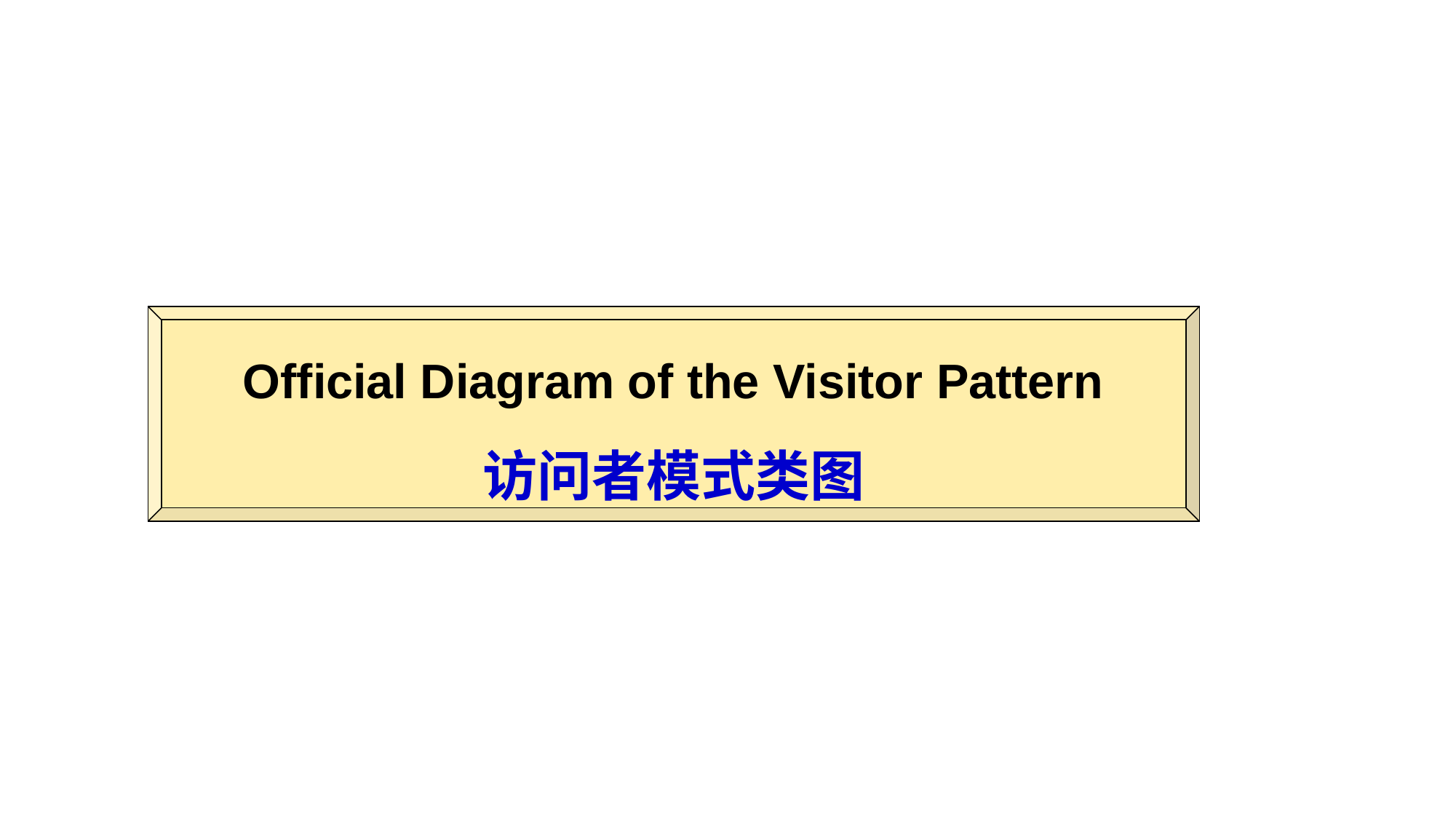

#
Official Diagram of the Visitor Pattern
访问者模式类图
16